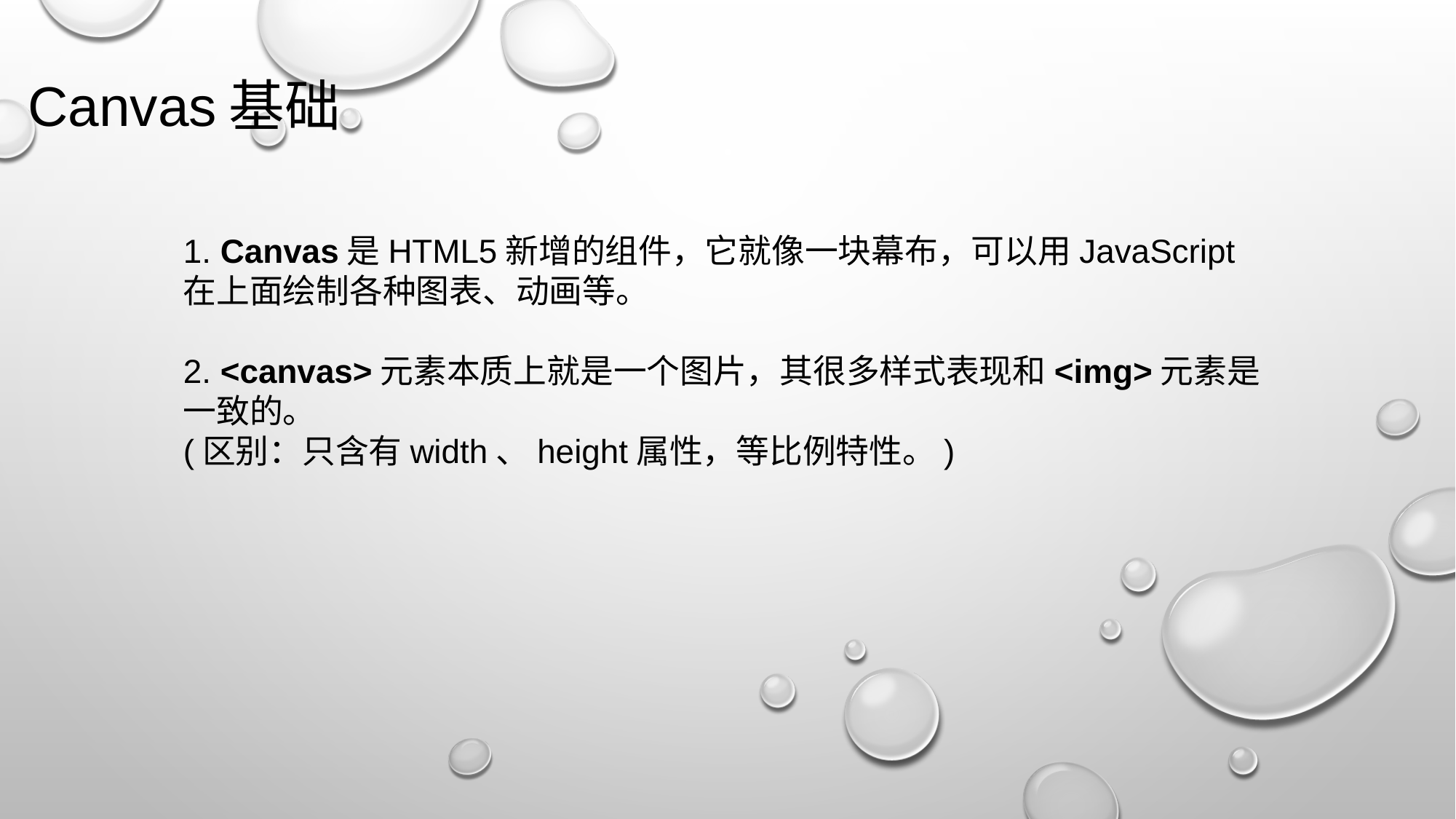

# Canvas基础
1. Canvas是HTML5新增的组件，它就像一块幕布，可以用JavaScript在上面绘制各种图表、动画等。

2. <canvas>元素本质上就是一个图片，其很多样式表现和<img>元素是一致的。
(区别：只含有width、height属性，等比例特性。)